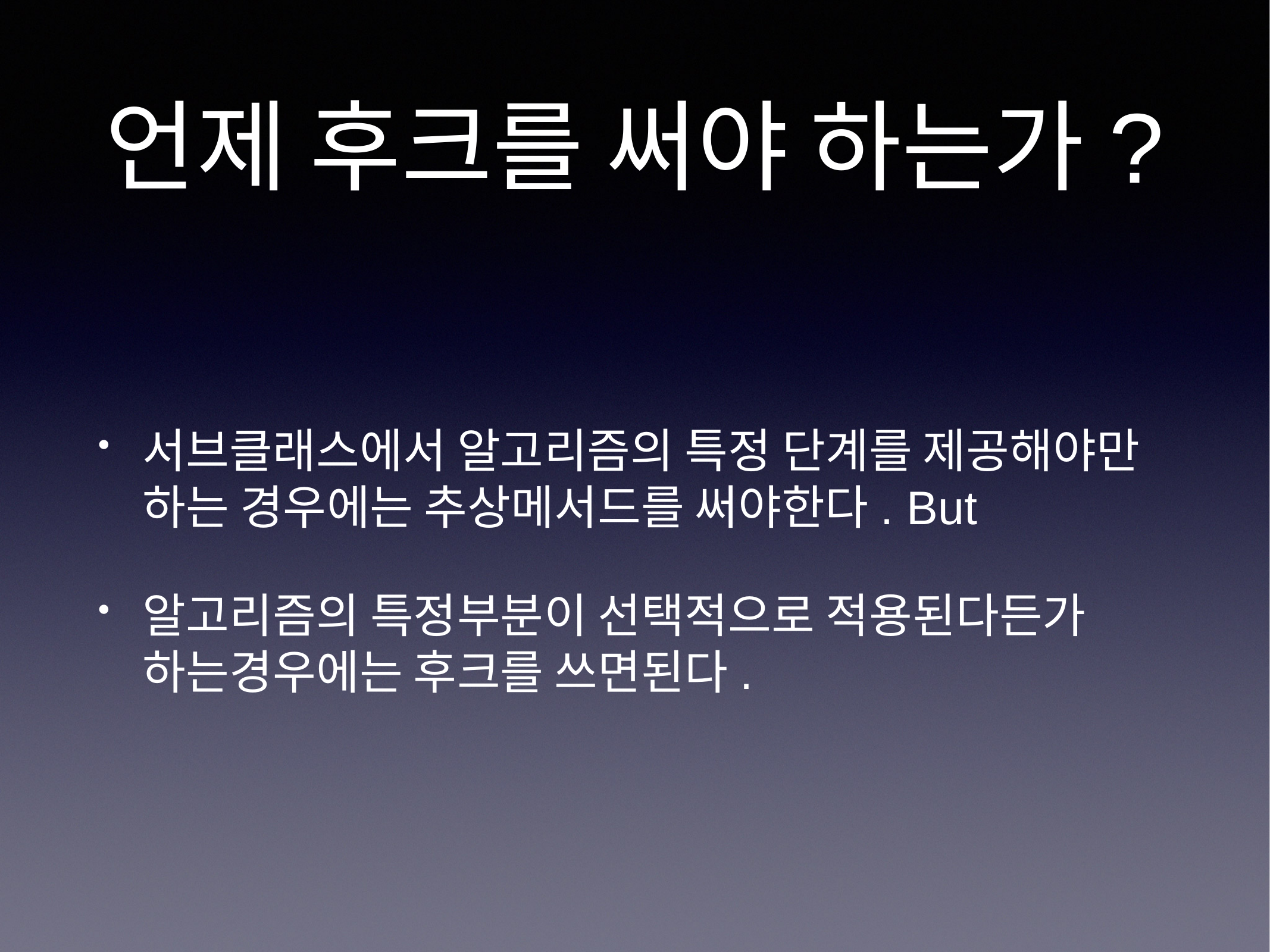

# 언제 후크를 써야 하는가?
서브클래스에서 알고리즘의 특정 단계를 제공해야만 하는 경우에는 추상메서드를 써야한다. But
알고리즘의 특정부분이 선택적으로 적용된다든가 하는경우에는 후크를 쓰면된다.